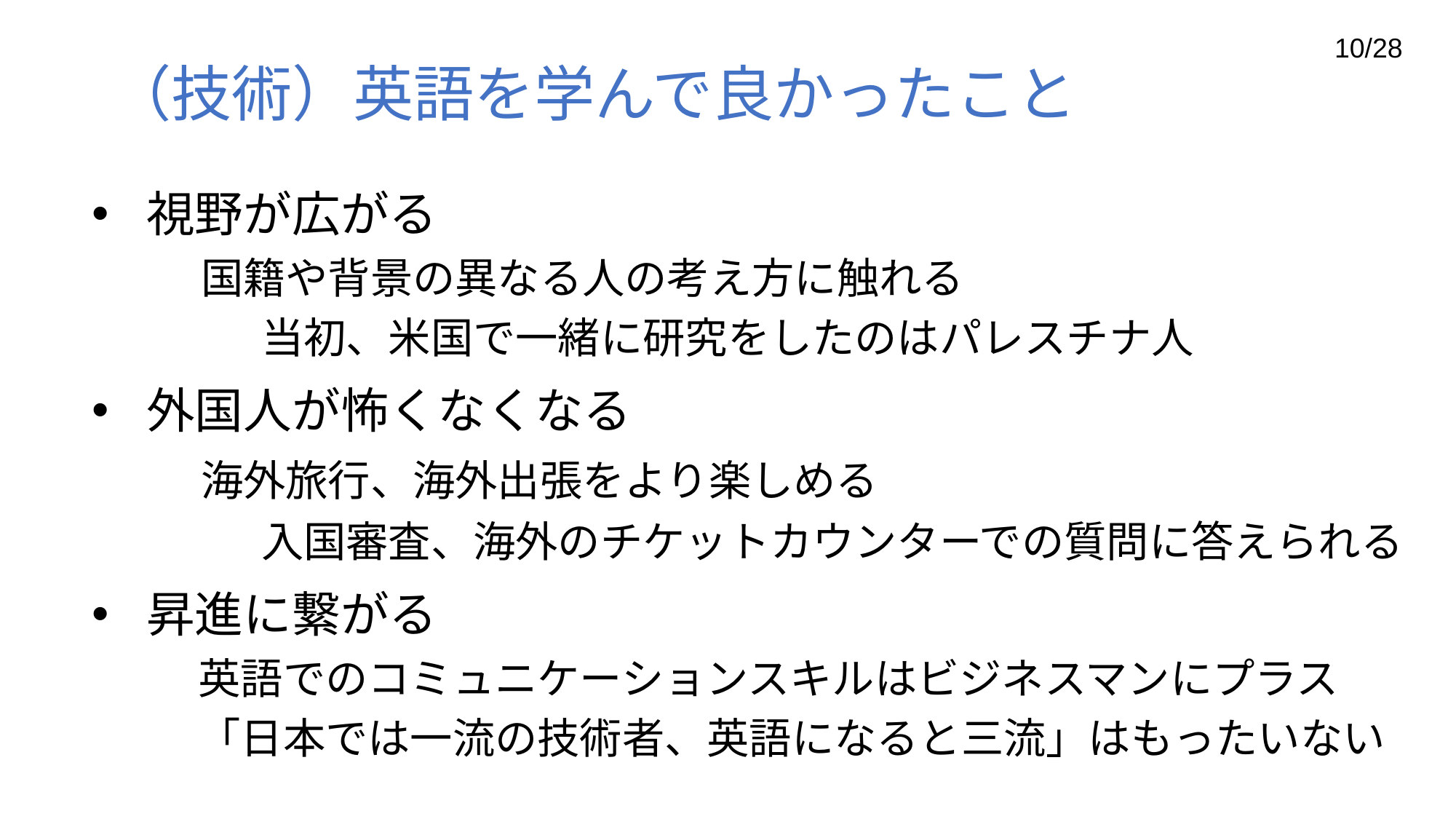

10/28
# （技術）英語を学んで良かったこと
視野が広がる
	国籍や背景の異なる人の考え方に触れる
　　　　当初、米国で一緒に研究をしたのはパレスチナ人
外国人が怖くなくなる
	海外旅行、海外出張をより楽しめる
　　　　入国審査、海外のチケットカウンターでの質問に答えられる
昇進に繋がる
英語でのコミュニケーションスキルはビジネスマンにプラス
「日本では一流の技術者、英語になると三流」はもったいない